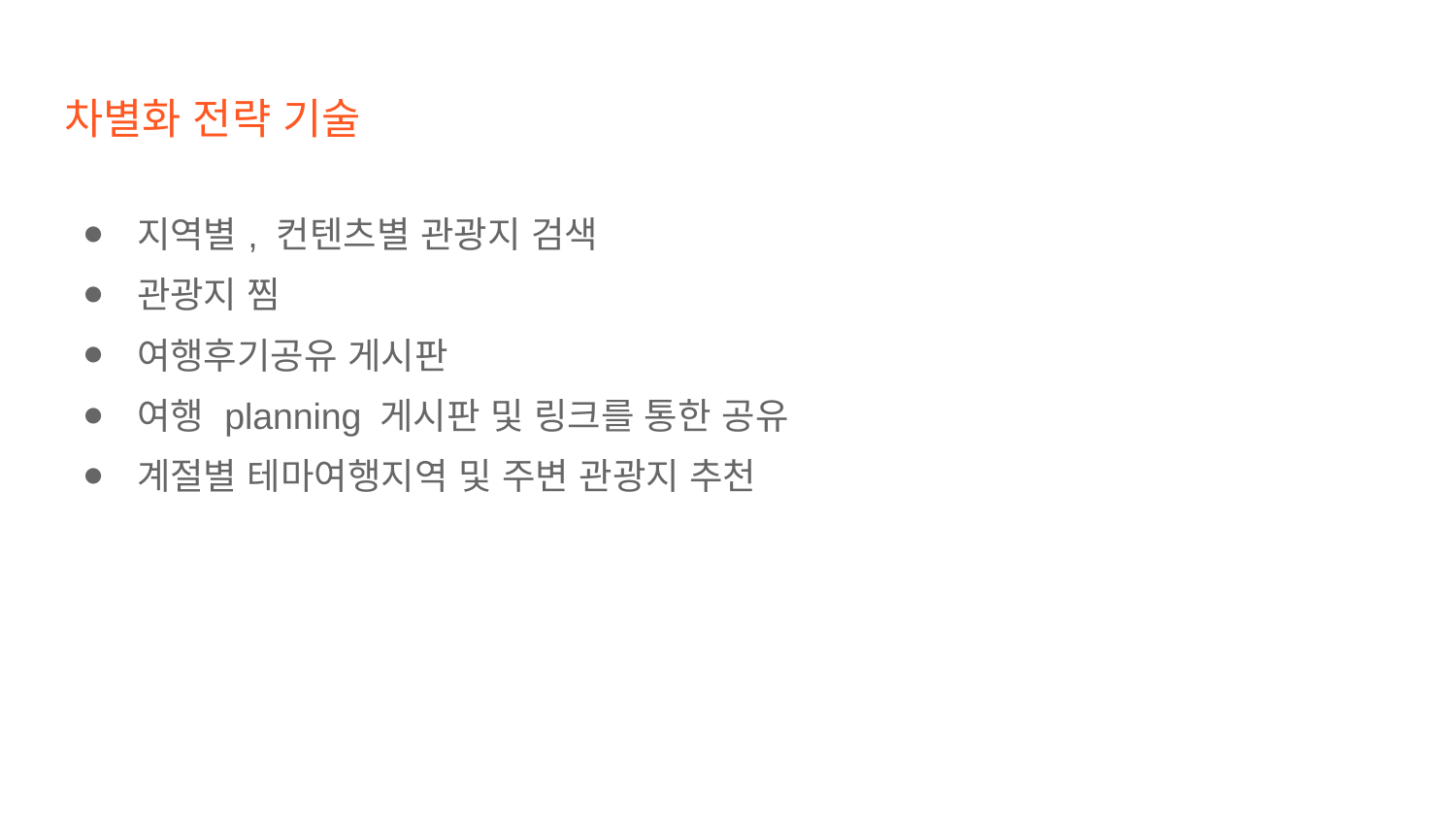

# 차별화 전략 기술
지역별, 컨텐츠별 관광지 검색
관광지 찜
여행후기공유 게시판
여행 planning 게시판 및 링크를 통한 공유
계절별 테마여행지역 및 주변 관광지 추천